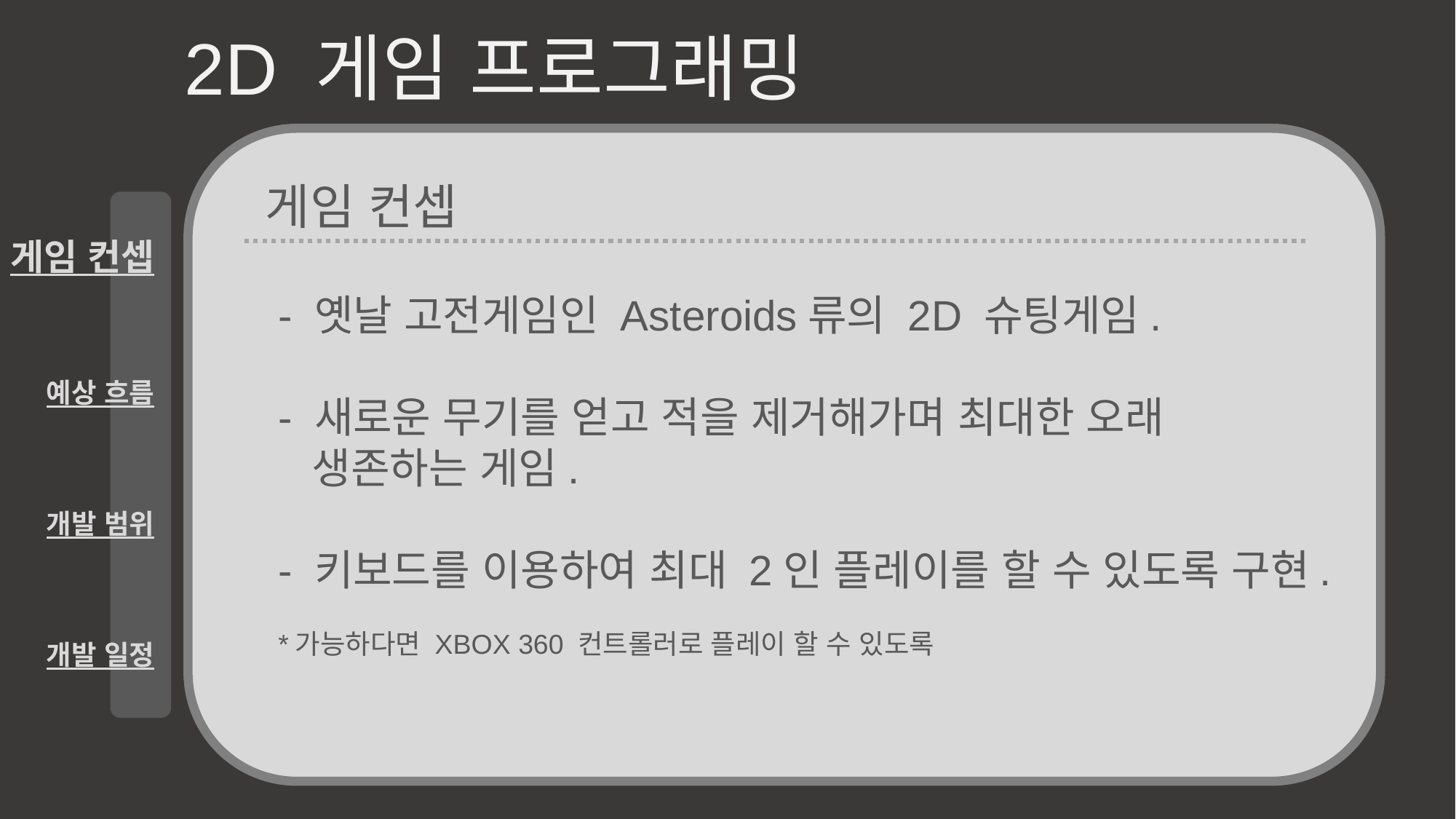

2D 게임 프로그래밍

게임 컨셉

게임 컨셉

예상 흐름

개발 범위

개발 일정
- 옛날 고전게임인 Asteroids류의 2D 슈팅게임.

- 새로운 무기를 얻고 적을 제거해가며 최대한 오래
  생존하는 게임.

- 키보드를 이용하여 최대 2인 플레이를 할 수 있도록 구현.

*가능하다면 XBOX 360 컨트롤러로 플레이 할 수 있도록